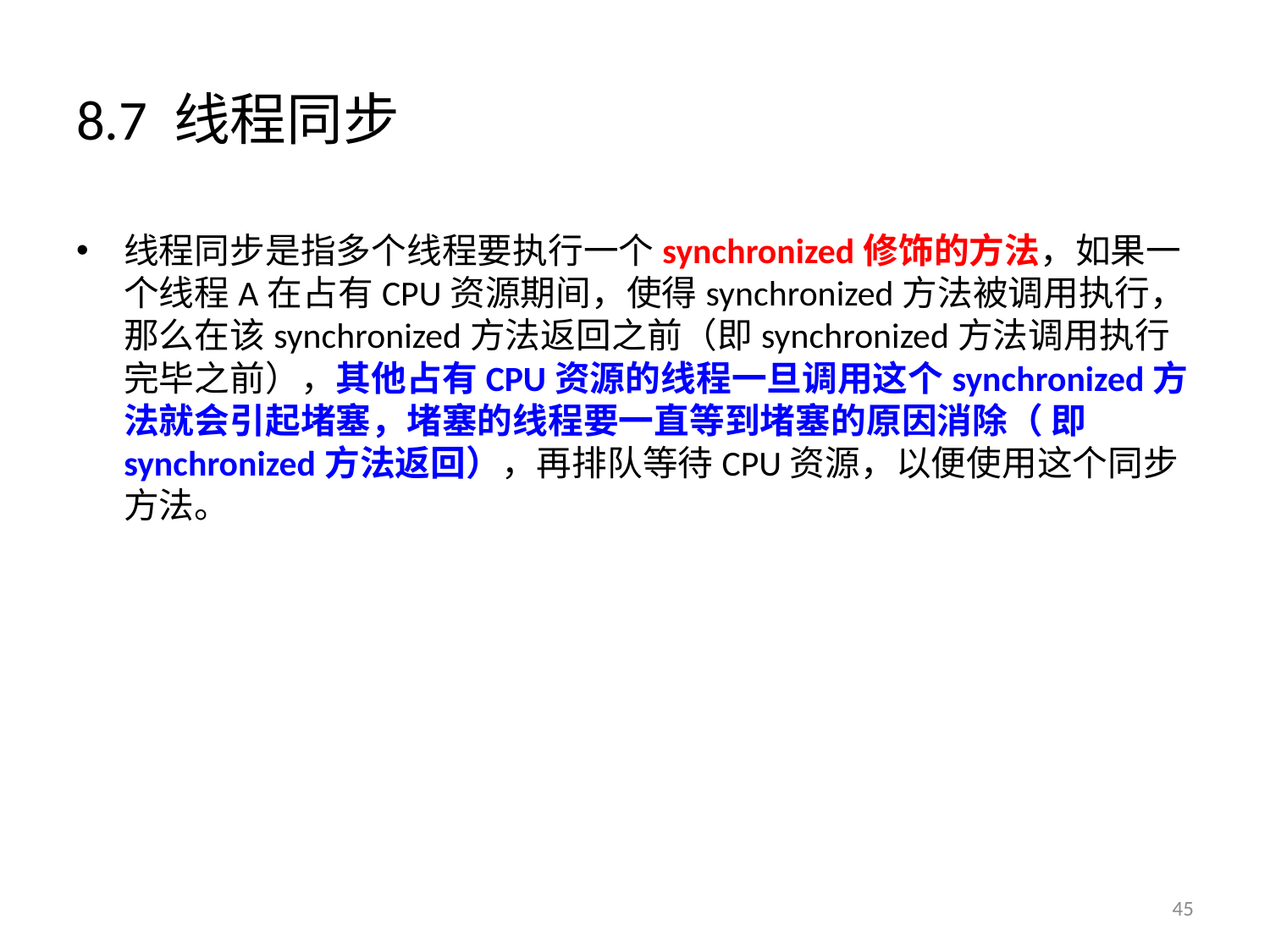

# 8.7 线程同步
线程同步是指多个线程要执行一个synchronized修饰的方法，如果一个线程A在占有CPU资源期间，使得synchronized方法被调用执行，那么在该synchronized方法返回之前（即synchronized方法调用执行完毕之前），其他占有CPU资源的线程一旦调用这个synchronized方法就会引起堵塞，堵塞的线程要一直等到堵塞的原因消除（ 即synchronized方法返回），再排队等待CPU资源，以便使用这个同步方法。
45